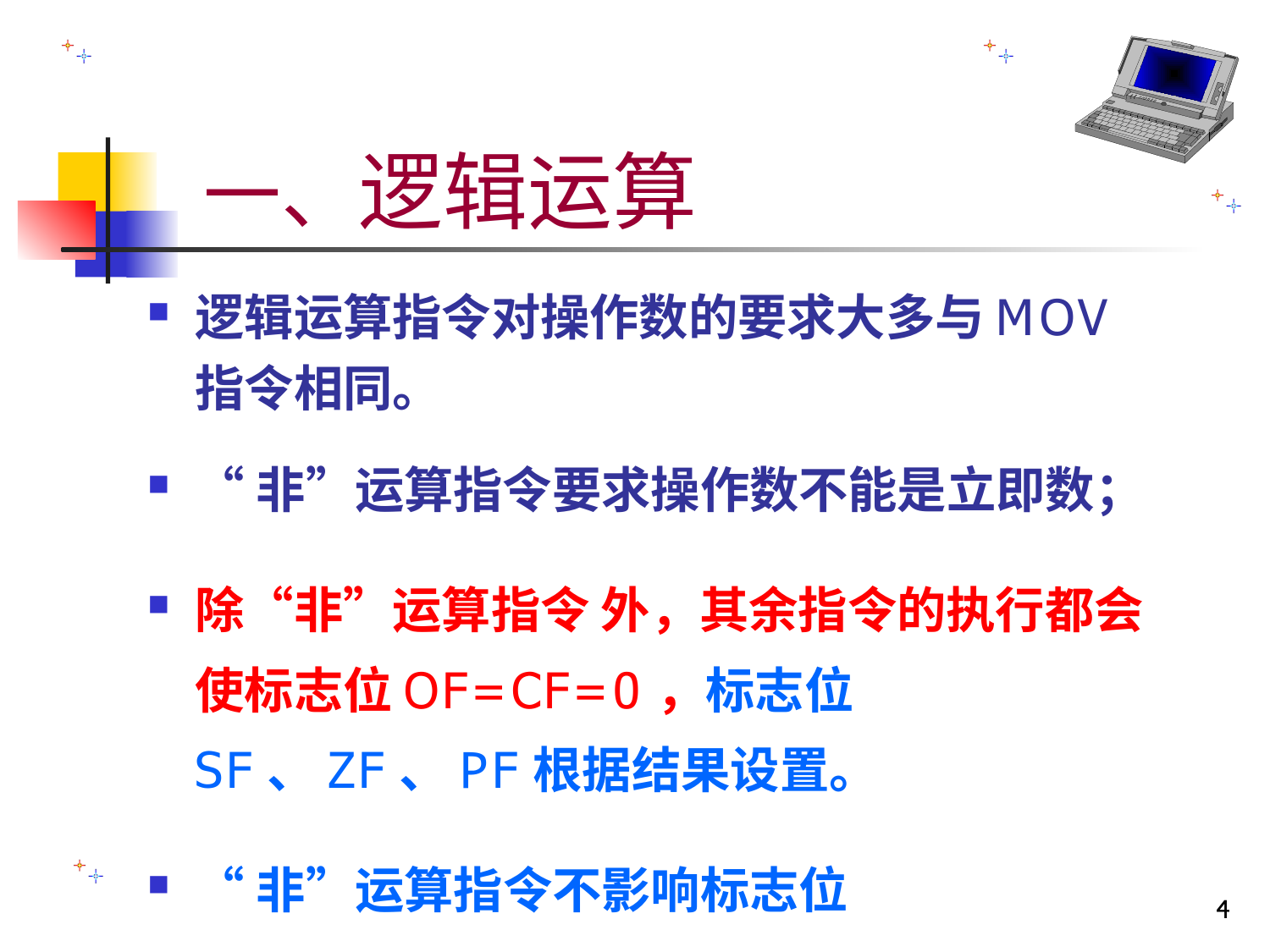

# 一、逻辑运算
逻辑运算指令对操作数的要求大多与MOV指令相同。
“非”运算指令要求操作数不能是立即数；
除“非”运算指令 外，其余指令的执行都会使标志位OF=CF=0，标志位SF、ZF、PF根据结果设置。
“非”运算指令不影响标志位
4